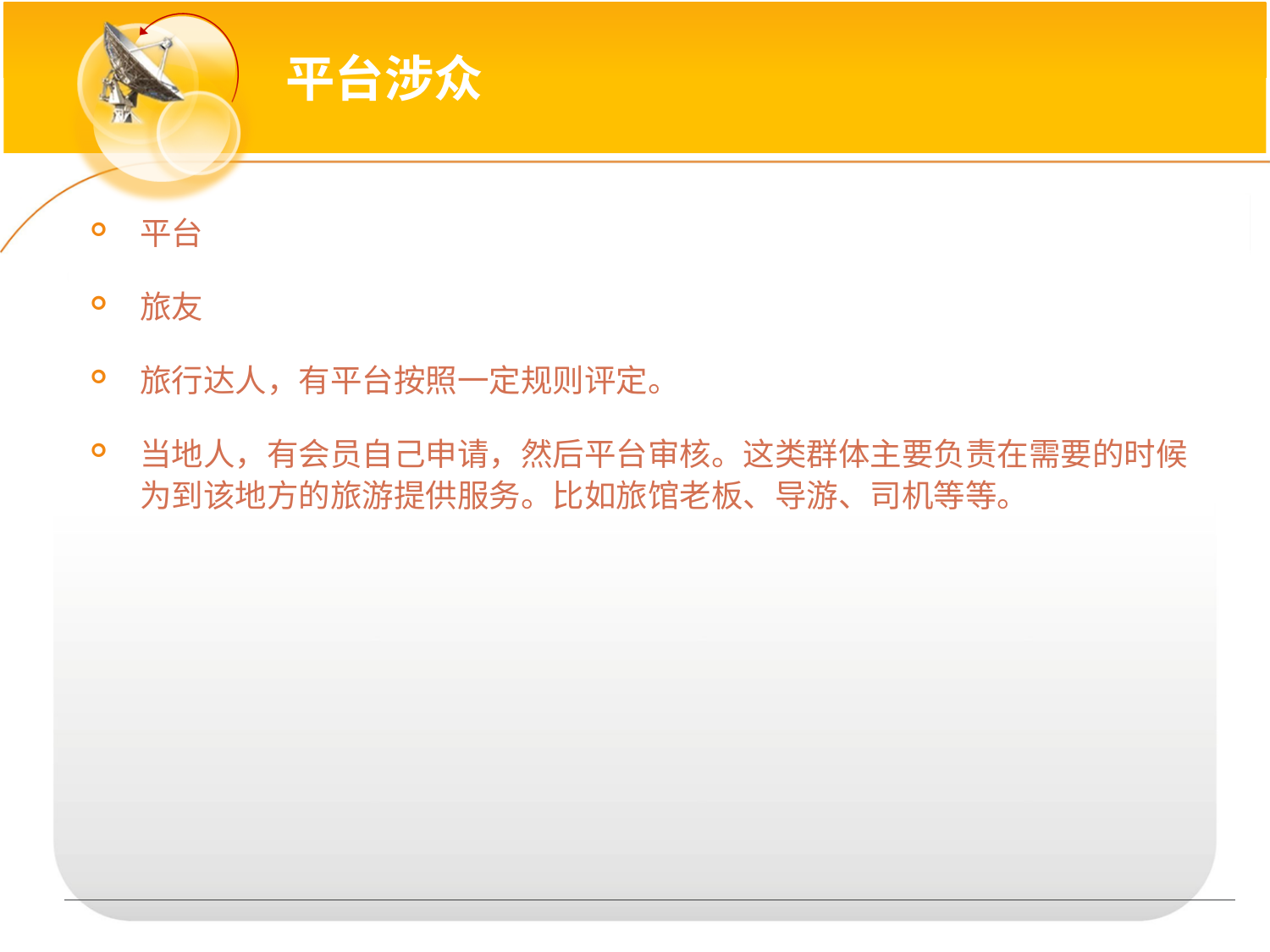

# 平台涉众
平台
旅友
旅行达人，有平台按照一定规则评定。
当地人，有会员自己申请，然后平台审核。这类群体主要负责在需要的时候为到该地方的旅游提供服务。比如旅馆老板、导游、司机等等。